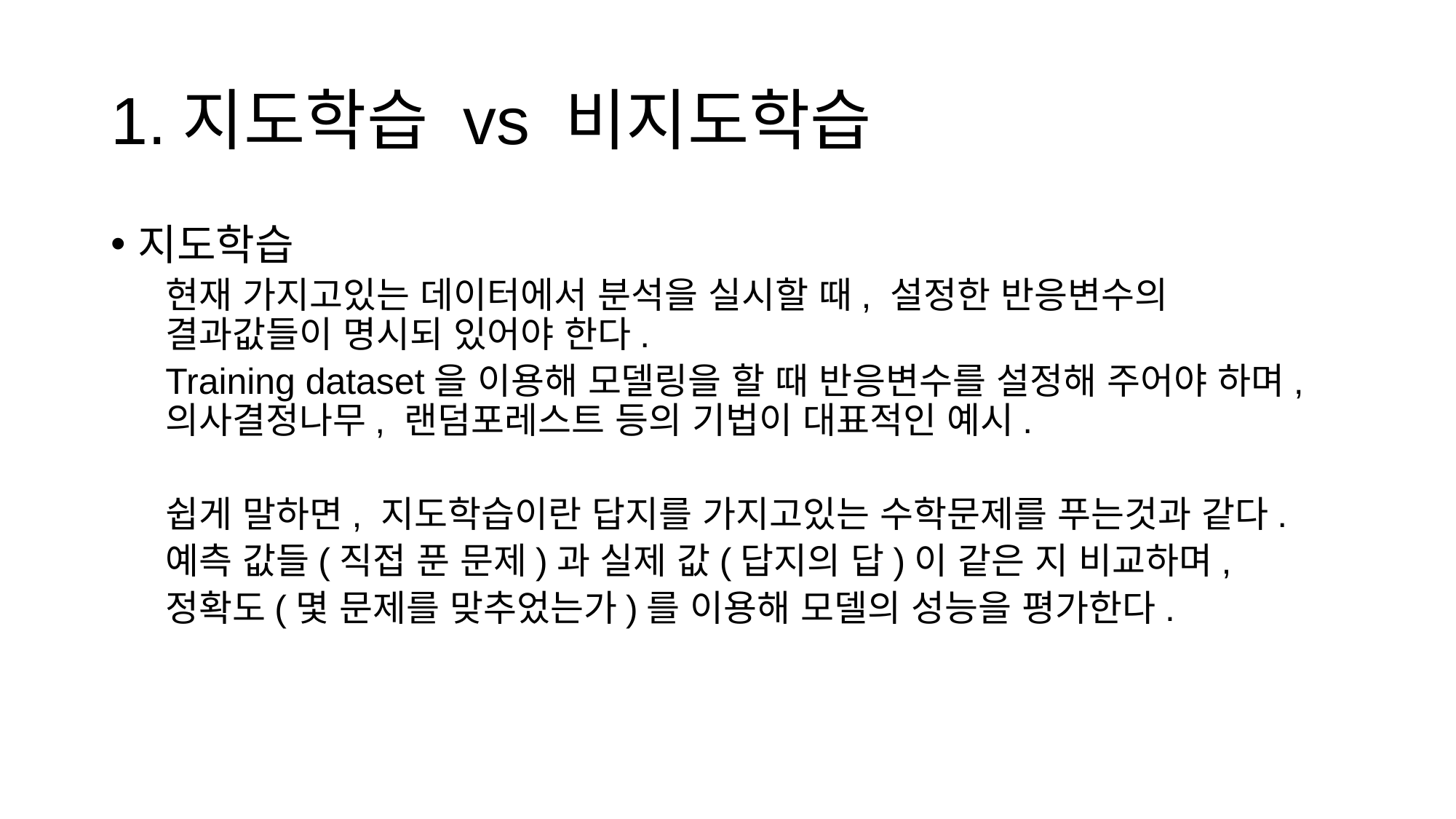

# 1.지도학습 vs 비지도학습
지도학습
현재 가지고있는 데이터에서 분석을 실시할 때, 설정한 반응변수의 결과값들이 명시되 있어야 한다.
Training dataset을 이용해 모델링을 할 때 반응변수를 설정해 주어야 하며, 의사결정나무, 랜덤포레스트 등의 기법이 대표적인 예시.

쉽게 말하면, 지도학습이란 답지를 가지고있는 수학문제를 푸는것과 같다.
예측 값들(직접 푼 문제)과 실제 값(답지의 답)이 같은 지 비교하며,
정확도(몇 문제를 맞추었는가)를 이용해 모델의 성능을 평가한다.